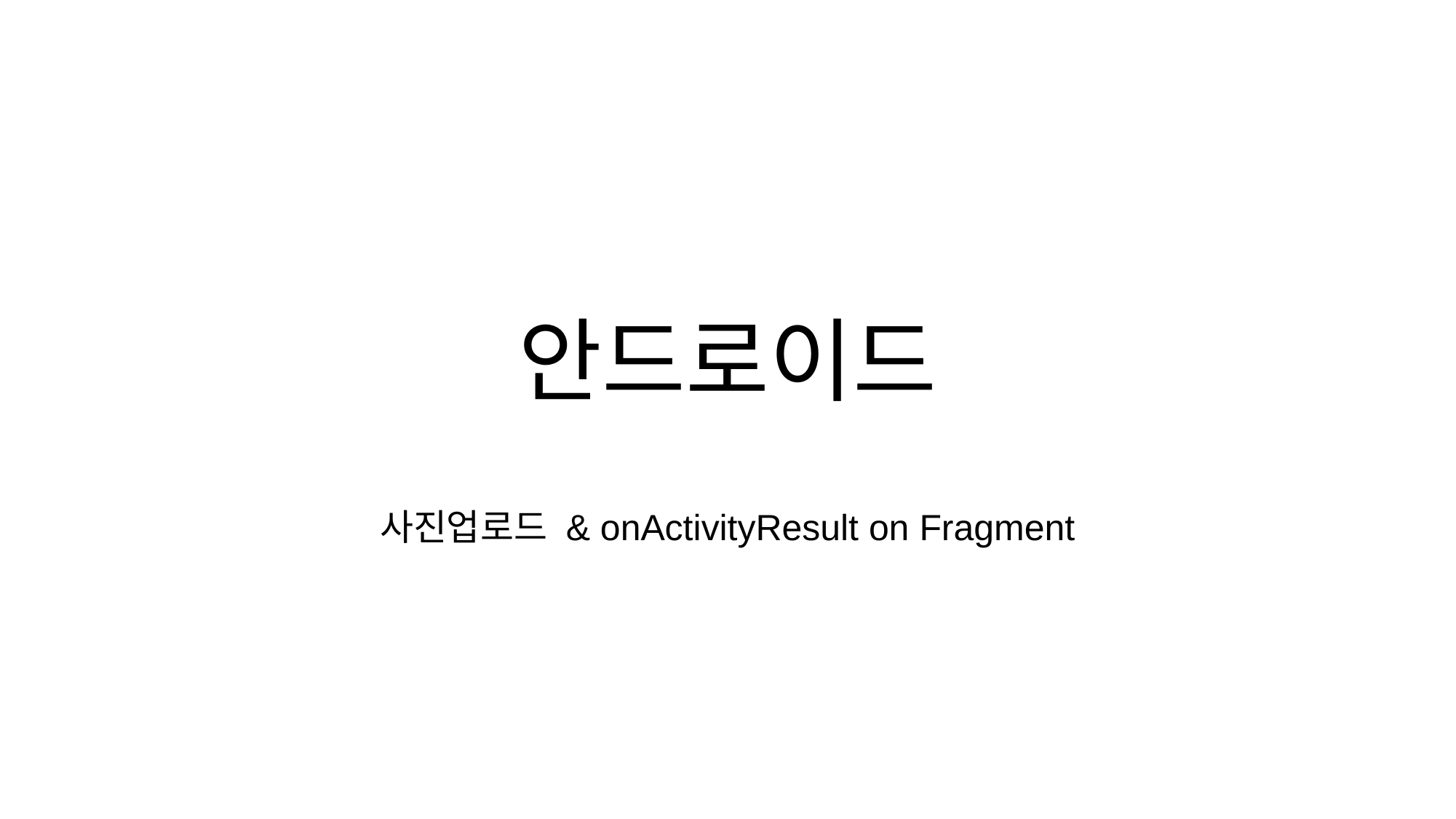

# 안드로이드
사진업로드 & onActivityResult on Fragment